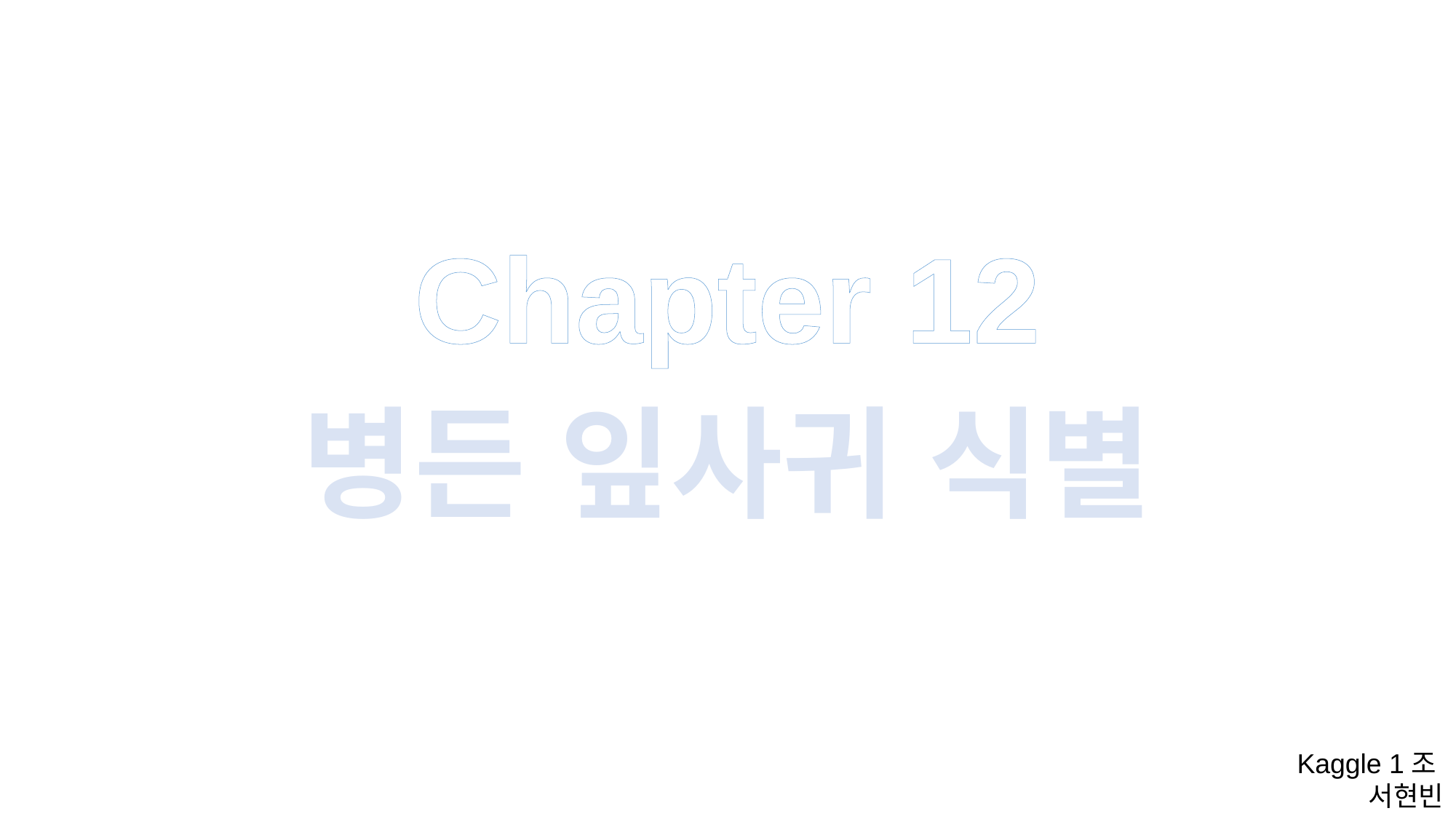

Chapter 12
병든 잎사귀 식별
Kaggle 1조
서현빈